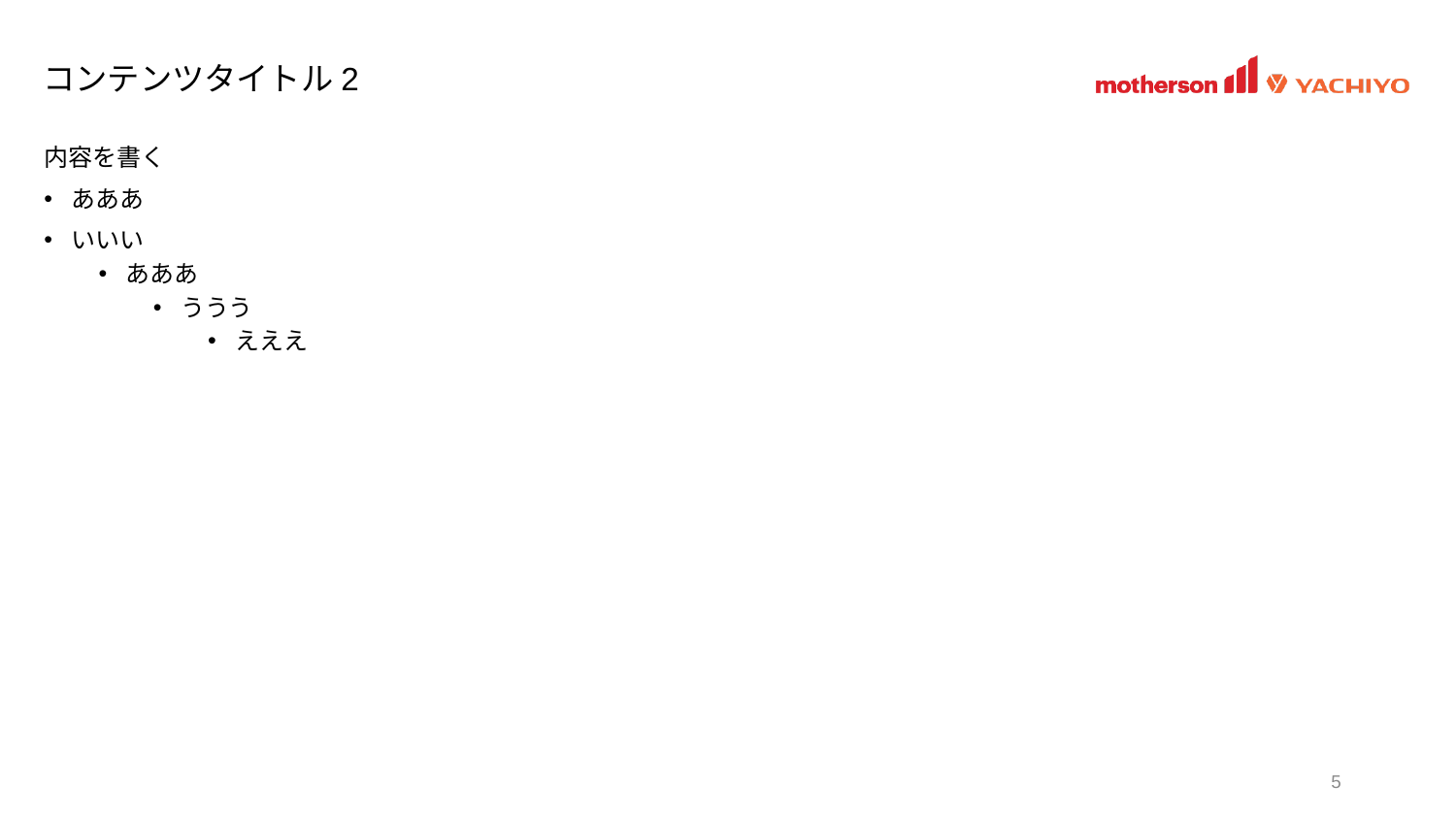

# コンテンツタイトル2
内容を書く
あああ
いいい
あああ
ううう
えええ
5